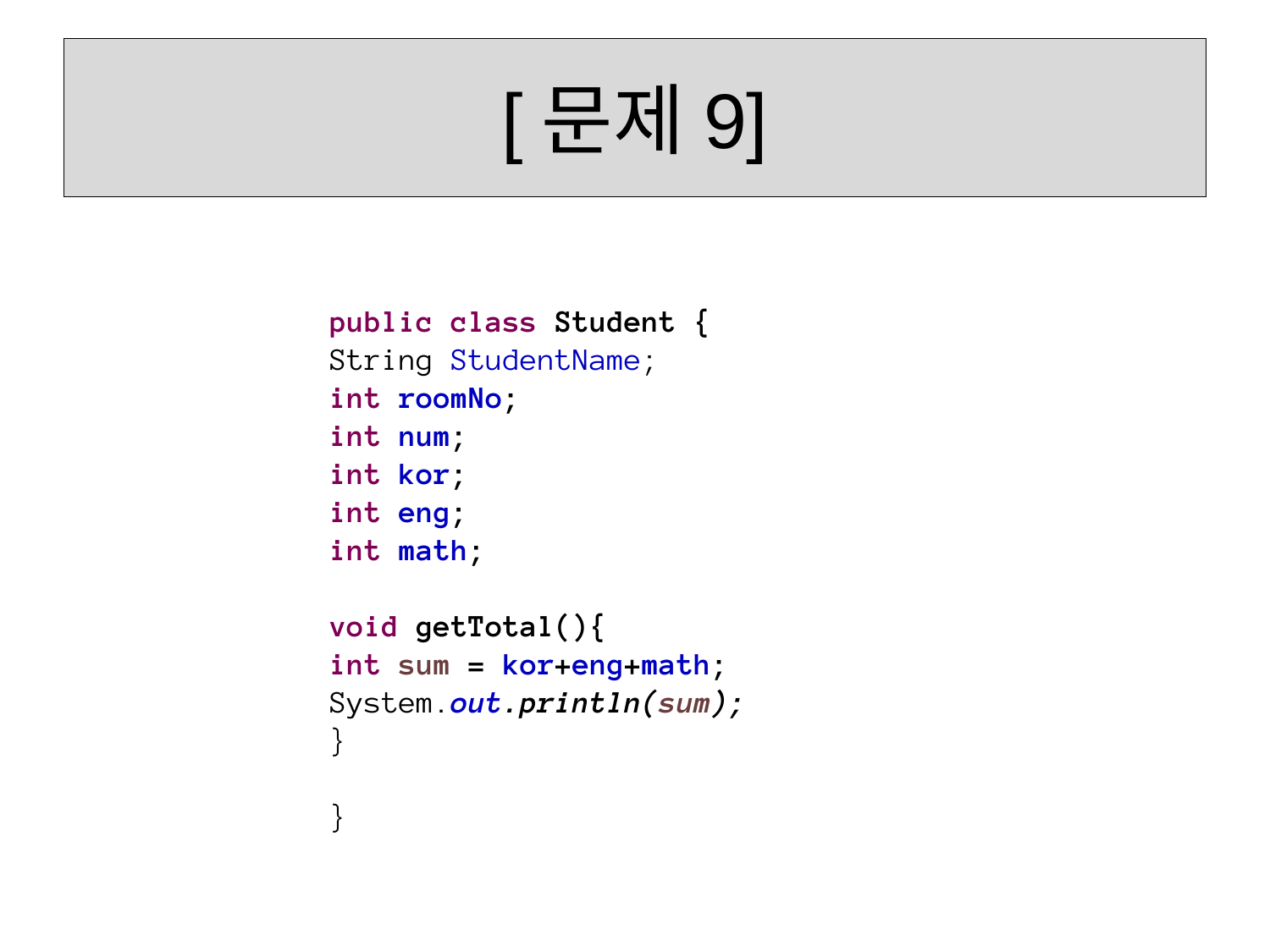

# [문제9]

public class Student {
String StudentName;
int roomNo;
int num;
int kor;
int eng;
int math;

void getTotal(){
int sum = kor+eng+math;
System.out.println(sum);
}

}